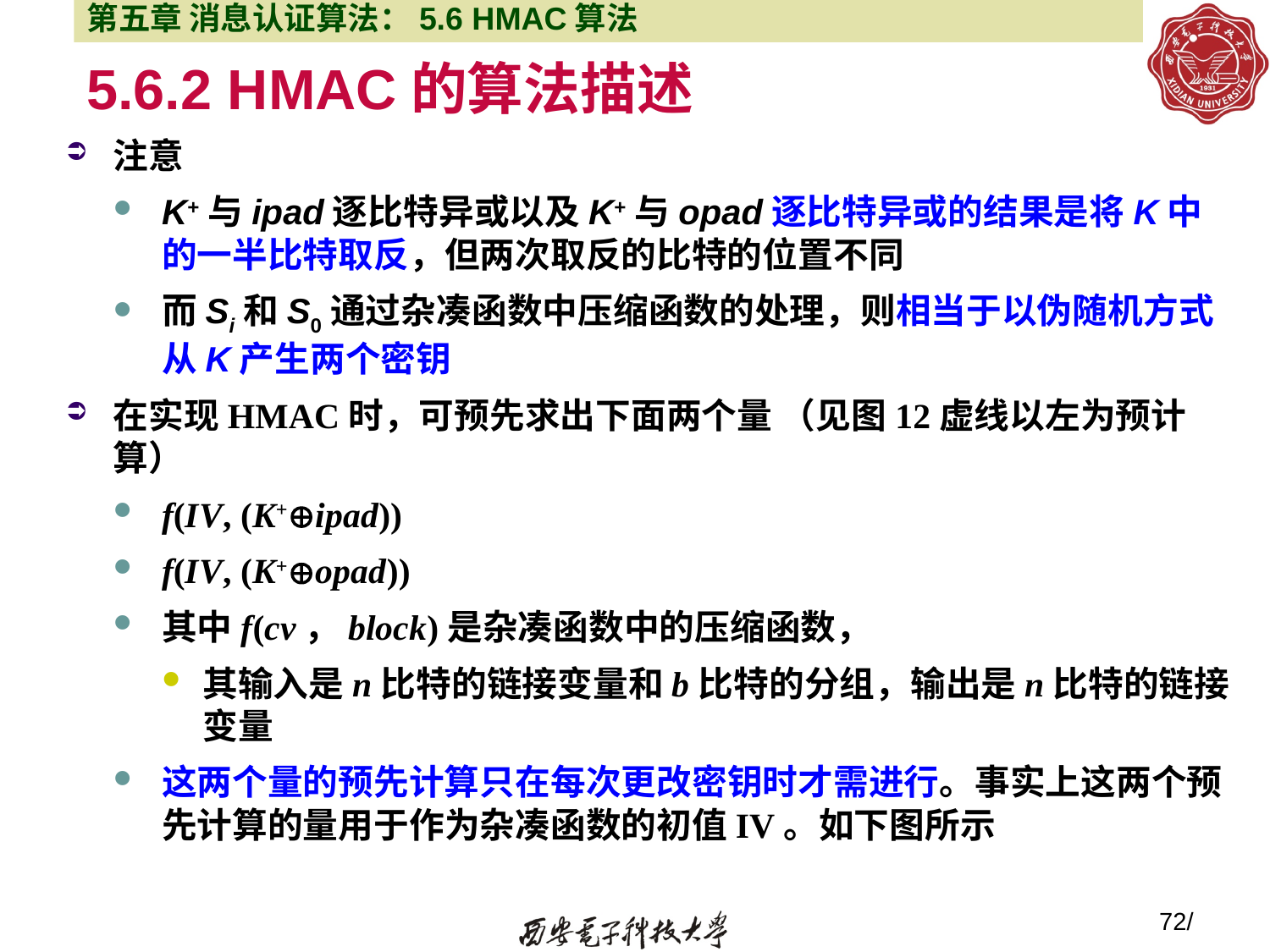

第五章 消息认证算法：5.6 HMAC算法
# 5.6.2 HMAC的算法描述
注意
K+与ipad逐比特异或以及K+与opad逐比特异或的结果是将K中的一半比特取反，但两次取反的比特的位置不同
而Si和S0通过杂凑函数中压缩函数的处理，则相当于以伪随机方式从K产生两个密钥
在实现HMAC时，可预先求出下面两个量 （见图12虚线以左为预计算）
f(IV, (K+⊕ipad))
f(IV, (K+⊕opad))
其中f(cv，block)是杂凑函数中的压缩函数，
其输入是n比特的链接变量和b比特的分组，输出是n比特的链接变量
这两个量的预先计算只在每次更改密钥时才需进行。事实上这两个预先计算的量用于作为杂凑函数的初值IV。如下图所示

72/